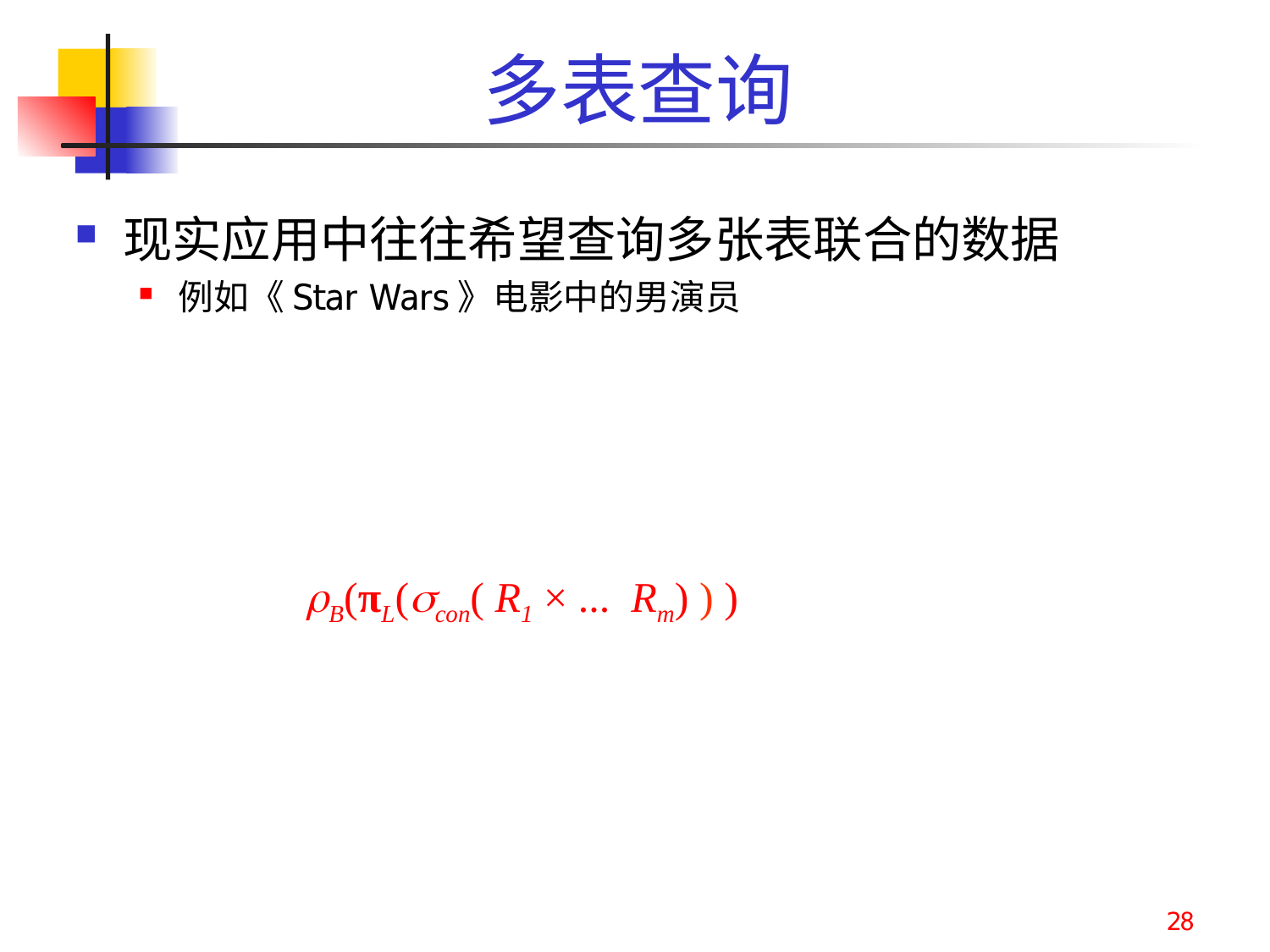

# 多表查询
现实应用中往往希望查询多张表联合的数据
例如《Star Wars》电影中的男演员

ρB(πL(σcon( R1 × ...  Rm) ) )
28